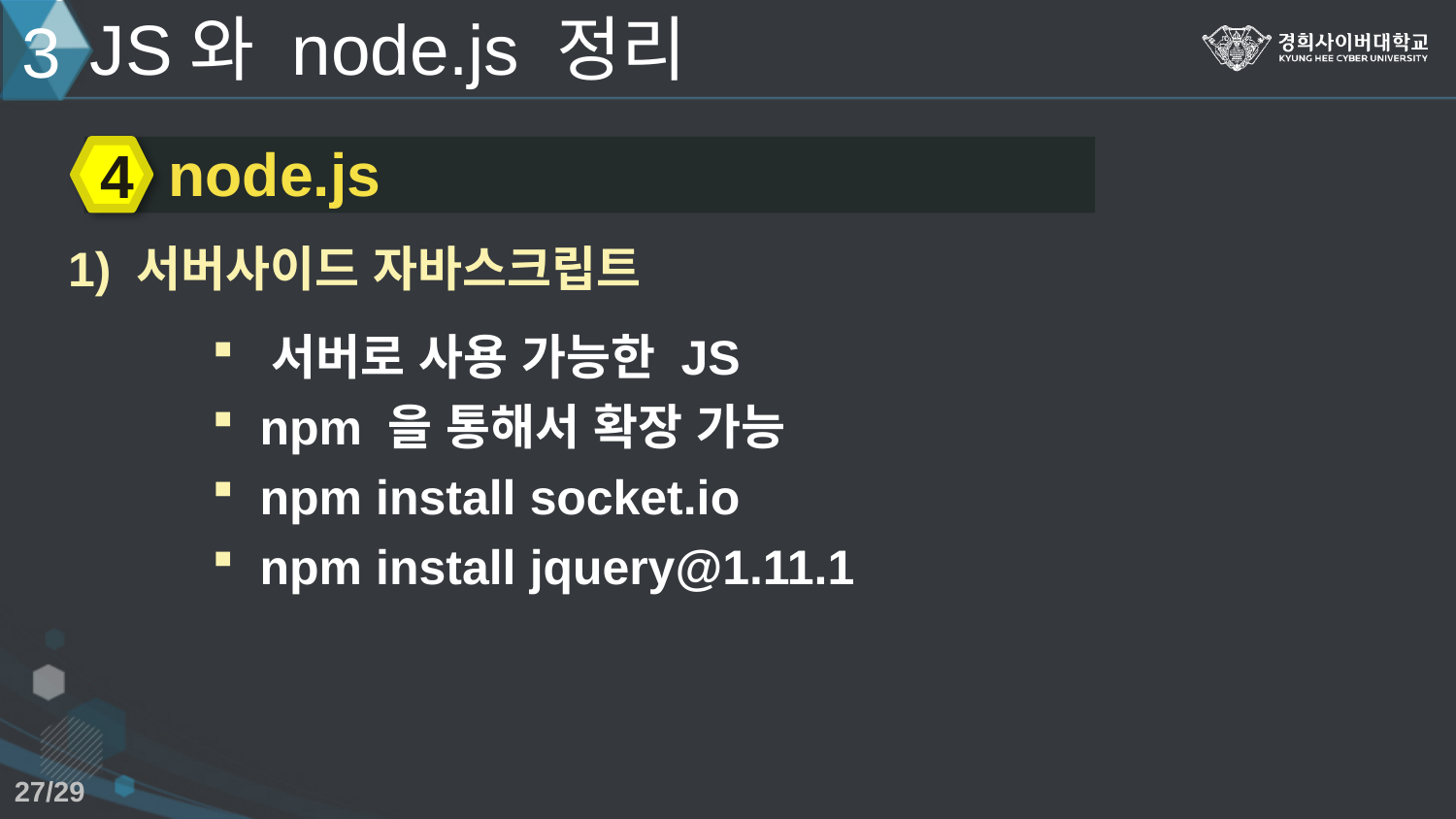

JS와 node.js 정리
3
node.js

4
1) 서버사이드 자바스크립트
 서버로 사용 가능한 JS
 npm 을 통해서 확장 가능
 npm install socket.io
 npm install jquery@1.11.1